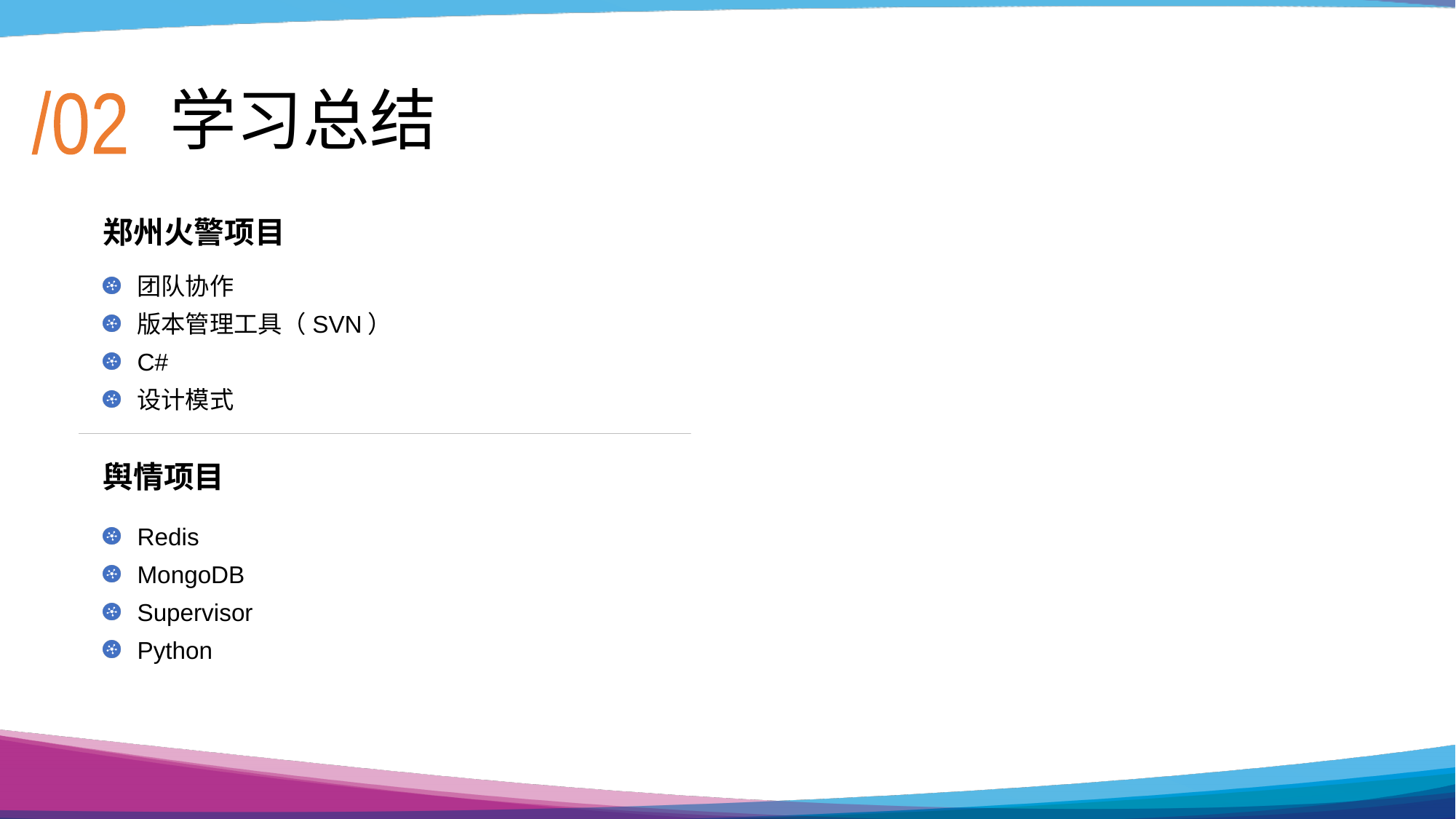

# 学习总结
/02
郑州火警项目
团队协作
版本管理工具（SVN）
C#
设计模式
舆情项目
Redis
MongoDB
Supervisor
Python